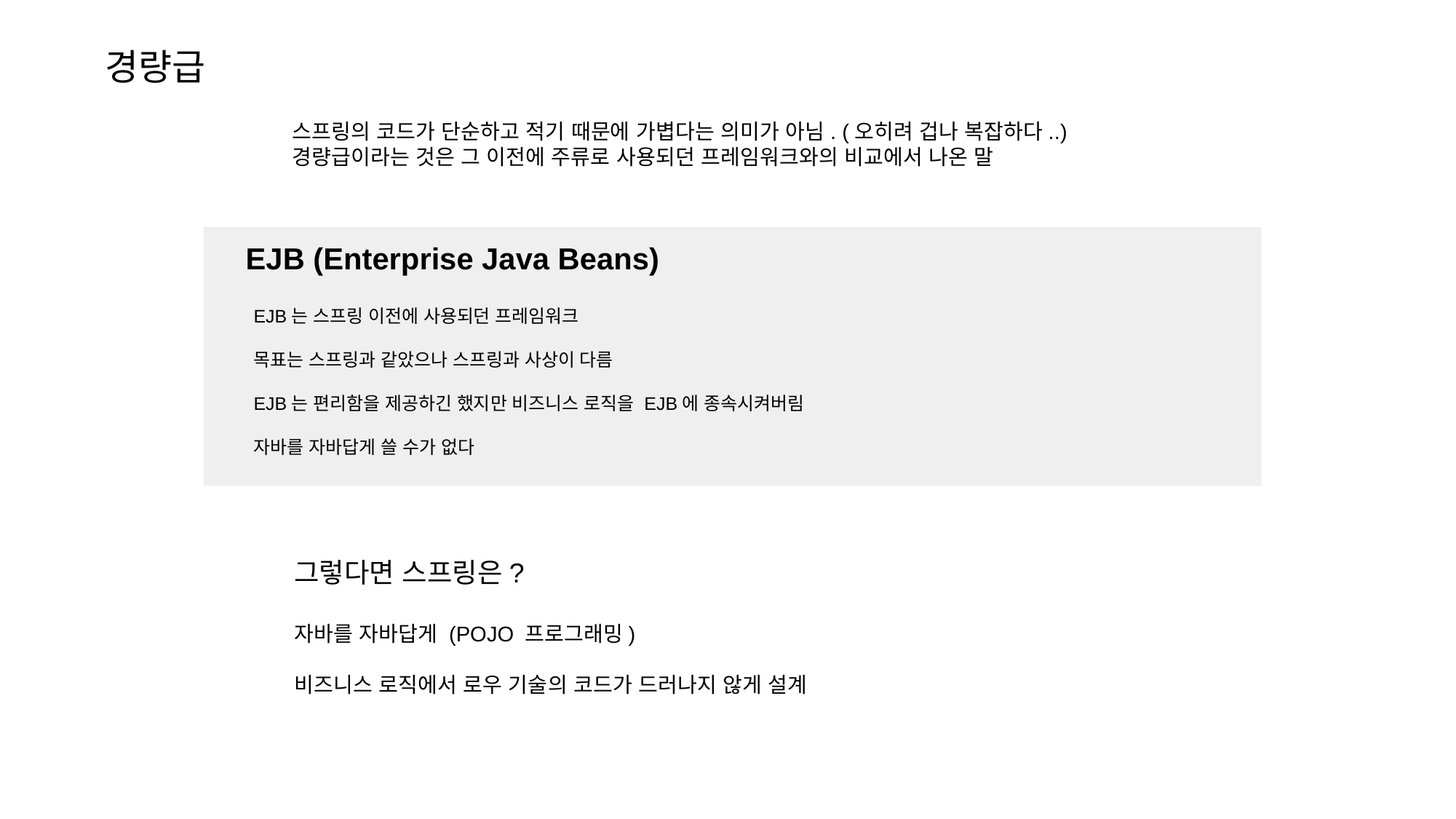

경량급
스프링의 코드가 단순하고 적기 때문에 가볍다는 의미가 아님. (오히려 겁나 복잡하다..)
경량급이라는 것은 그 이전에 주류로 사용되던 프레임워크와의 비교에서 나온 말

EJB (Enterprise Java Beans)
EJB는 스프링 이전에 사용되던 프레임워크

목표는 스프링과 같았으나 스프링과 사상이 다름

EJB는 편리함을 제공하긴 했지만 비즈니스 로직을 EJB에 종속시켜버림

자바를 자바답게 쓸 수가 없다

그렇다면 스프링은?

자바를 자바답게 (POJO 프로그래밍)

비즈니스 로직에서 로우 기술의 코드가 드러나지 않게 설계